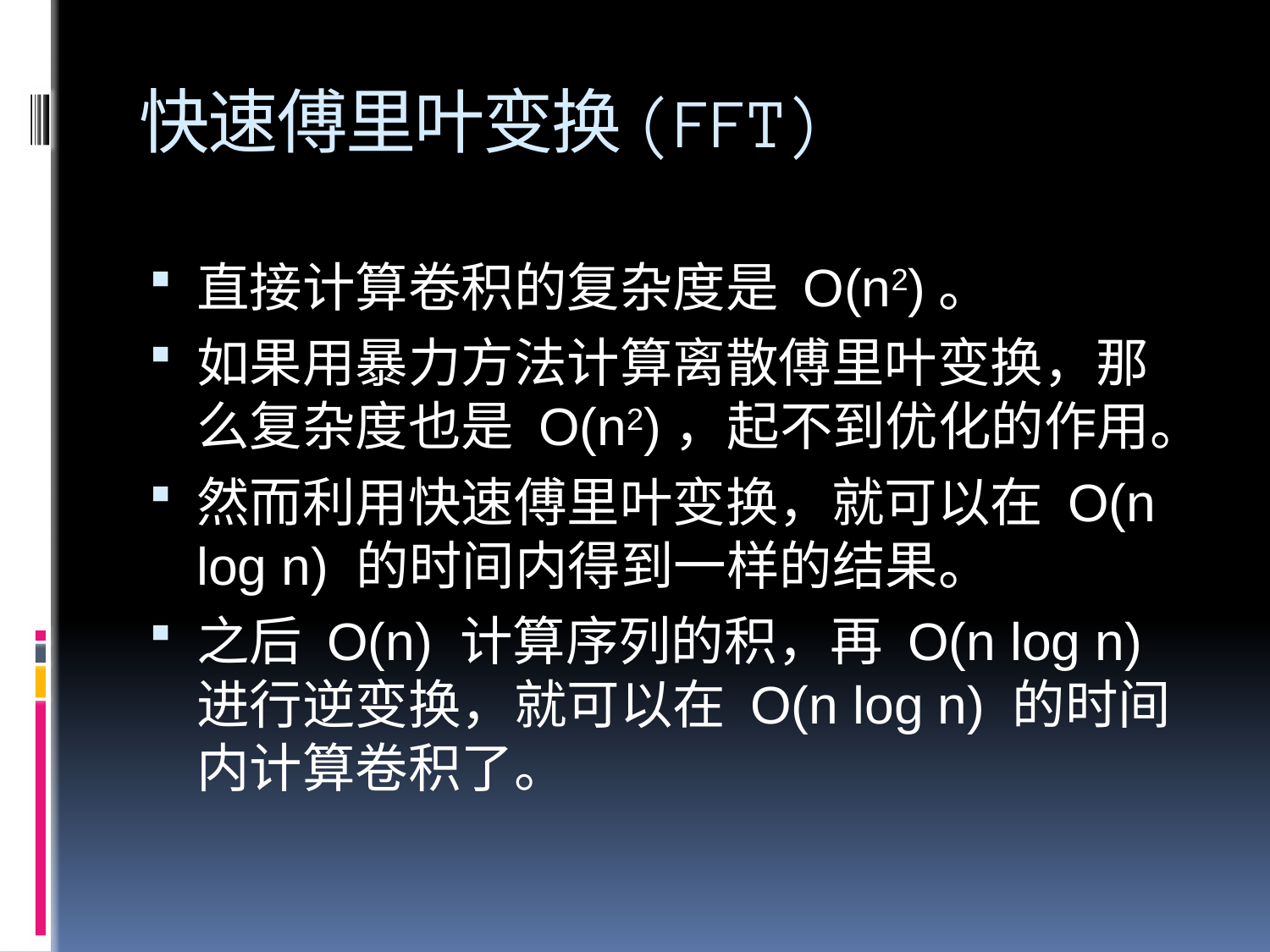

# 快速傅里叶变换(FFT)
直接计算卷积的复杂度是 O(n2)。
如果用暴力方法计算离散傅里叶变换，那么复杂度也是 O(n2)，起不到优化的作用。
然而利用快速傅里叶变换，就可以在 O(n log n) 的时间内得到一样的结果。
之后 O(n) 计算序列的积，再 O(n log n) 进行逆变换，就可以在 O(n log n) 的时间内计算卷积了。